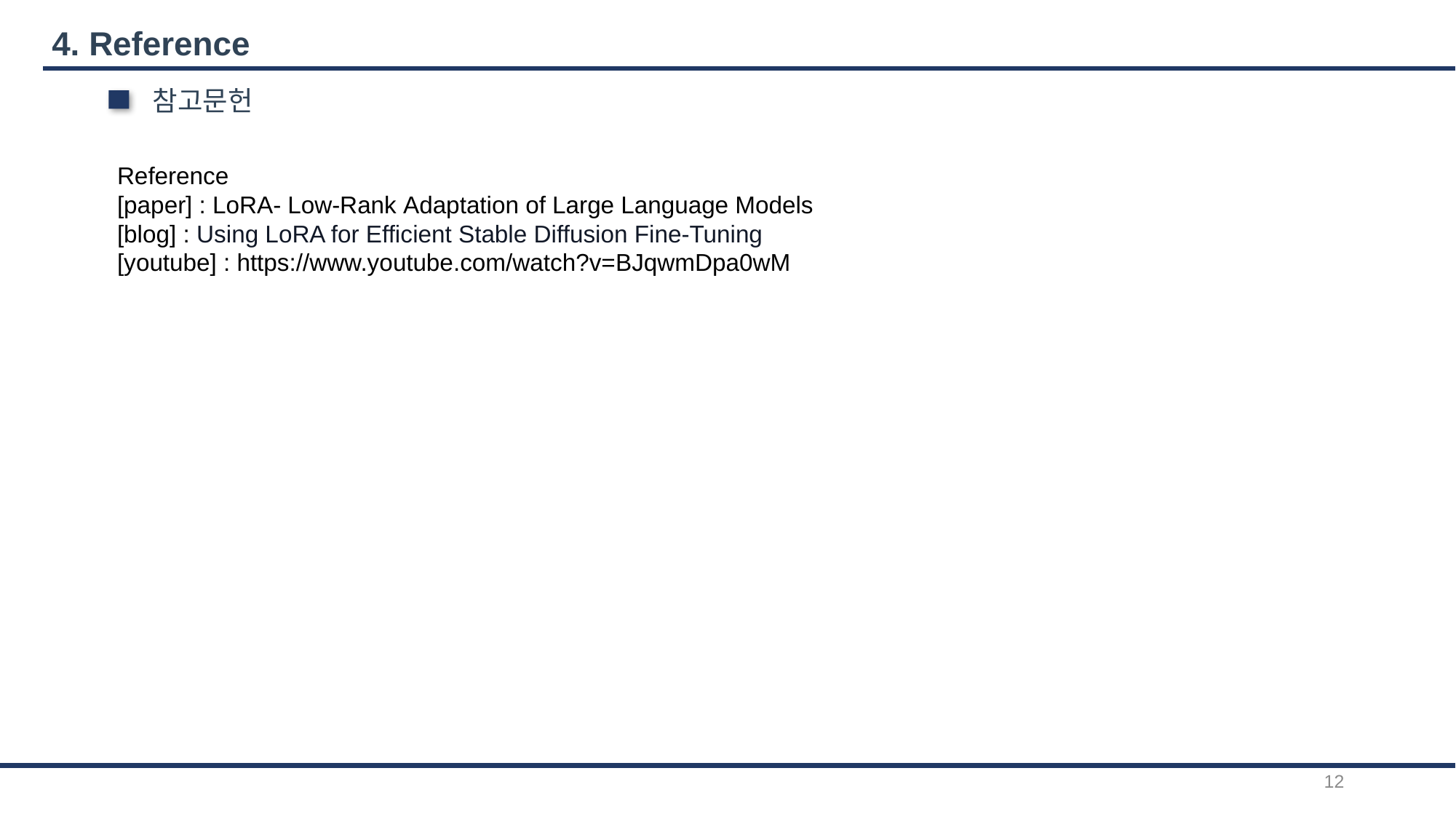

4. Reference

참고문헌

Reference
[paper] : LoRA- Low-Rank Adaptation of Large Language Models
[blog] : Using LoRA for Efficient Stable Diffusion Fine-Tuning
[youtube] : https://www.youtube.com/watch?v=BJqwmDpa0wM

12